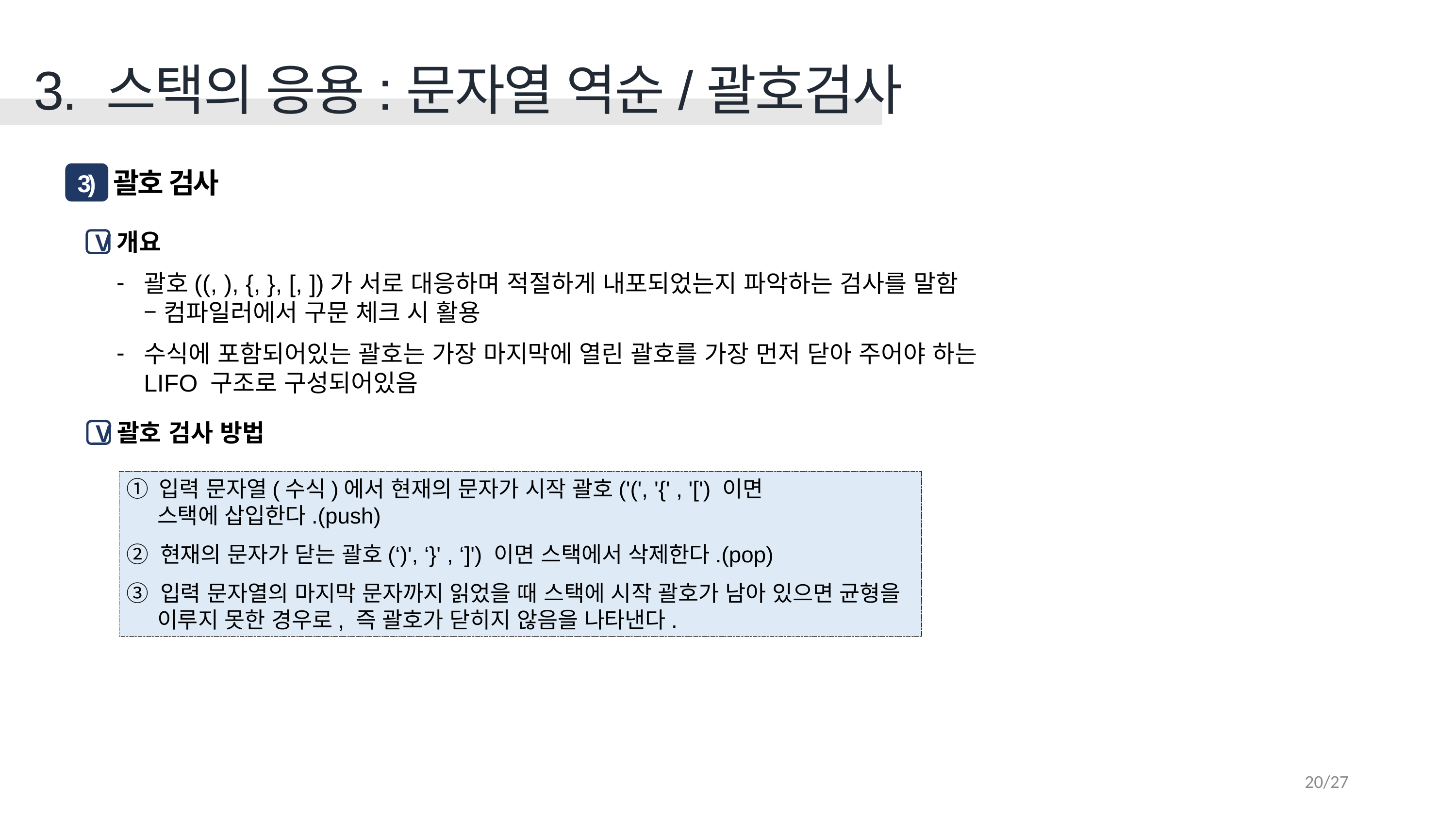

3. 스택의 응용:문자열 역순/괄호검사

괄호 검사
3)
개요

괄호((, ), {, }, [, ])가 서로 대응하며 적절하게 내포되었는지 파악하는 검사를 말함 – 컴파일러에서 구문 체크 시 활용

수식에 포함되어있는 괄호는 가장 마지막에 열린 괄호를 가장 먼저 닫아 주어야 하는 LIFO 구조로 구성되어있음

V
괄호 검사 방법

V
① 입력 문자열(수식)에서 현재의 문자가 시작 괄호('(', '{' , '[') 이면
     스택에 삽입한다.(push)

② 현재의 문자가 닫는 괄호(‘)', ‘}' , ‘]') 이면 스택에서 삭제한다.(pop)

③ 입력 문자열의 마지막 문자까지 읽었을 때 스택에 시작 괄호가 남아 있으면 균형을
     이루지 못한 경우로, 즉 괄호가 닫히지 않음을 나타낸다.
20/27